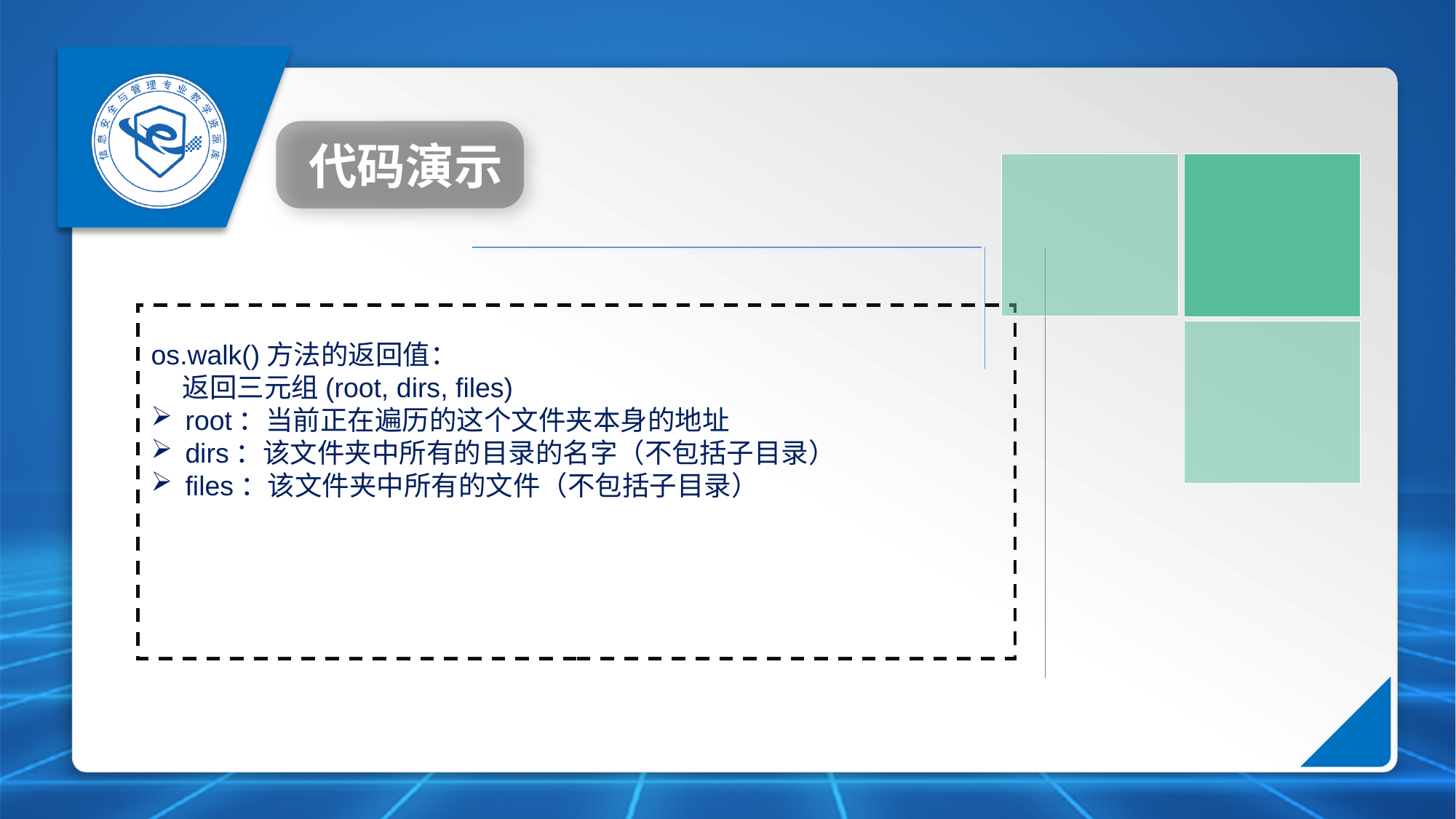

代码演示

os.walk()方法的返回值：
    返回三元组(root, dirs, files)
root：当前正在遍历的这个文件夹本身的地址
dirs：该文件夹中所有的目录的名字（不包括子目录）
files：该文件夹中所有的文件（不包括子目录）